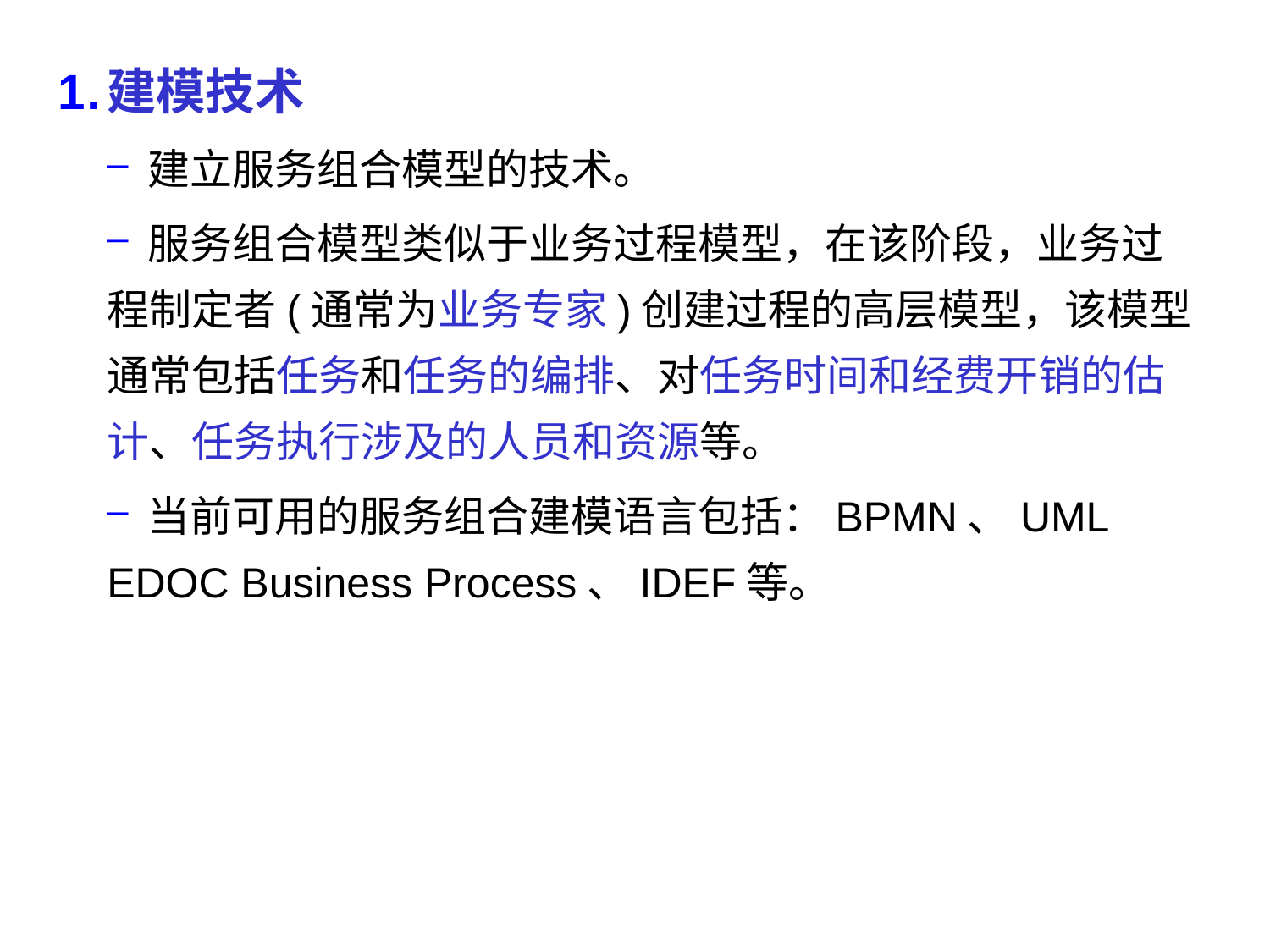

建模技术
 建立服务组合模型的技术。
 服务组合模型类似于业务过程模型，在该阶段，业务过程制定者(通常为业务专家)创建过程的高层模型，该模型通常包括任务和任务的编排、对任务时间和经费开销的估计、任务执行涉及的人员和资源等。
 当前可用的服务组合建模语言包括：BPMN、UML EDOC Business Process、IDEF等。